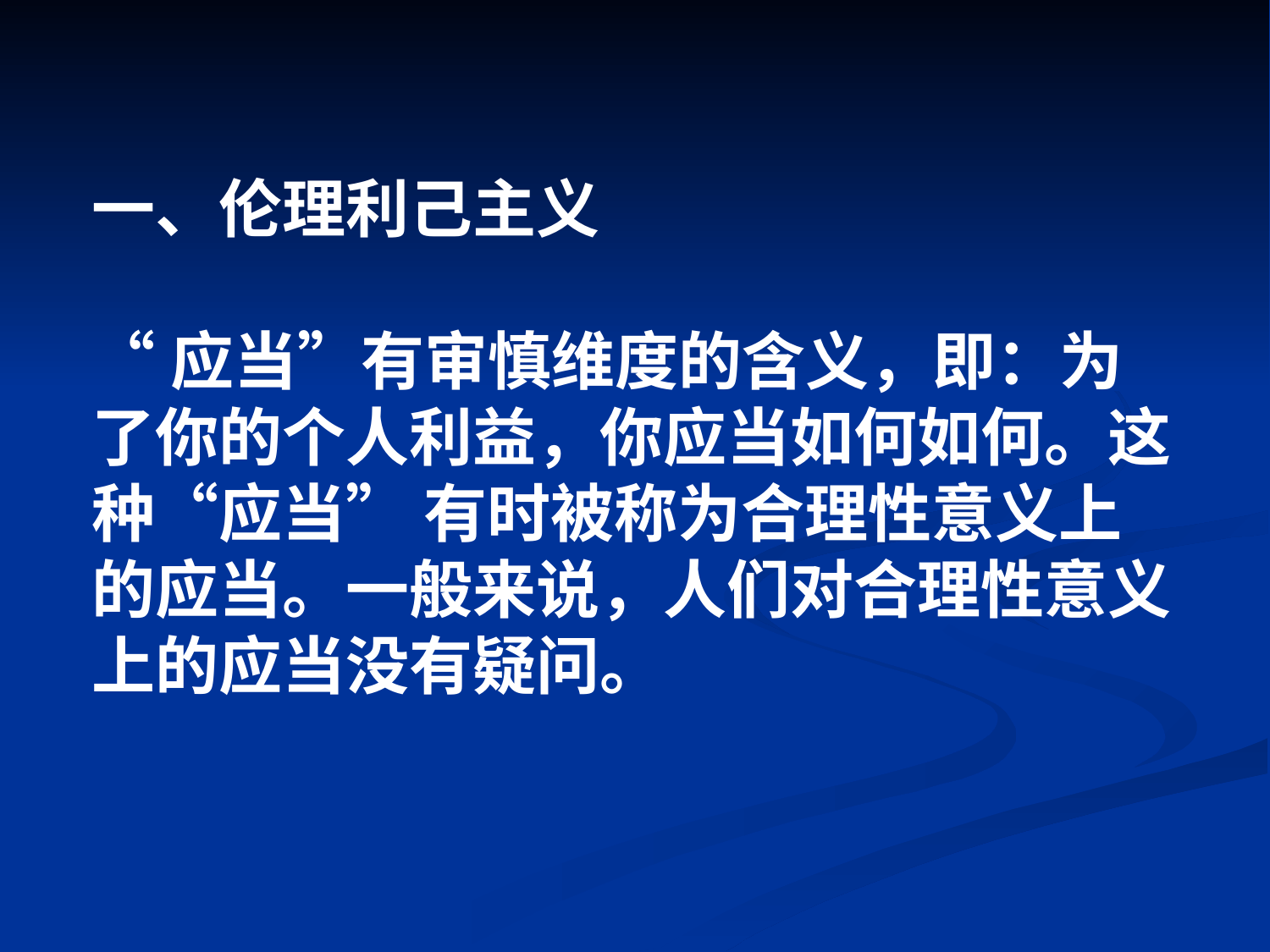

一、伦理利己主义

“应当”有审慎维度的含义，即：为了你的个人利益，你应当如何如何。这种“应当” 有时被称为合理性意义上的应当。一般来说，人们对合理性意义上的应当没有疑问。